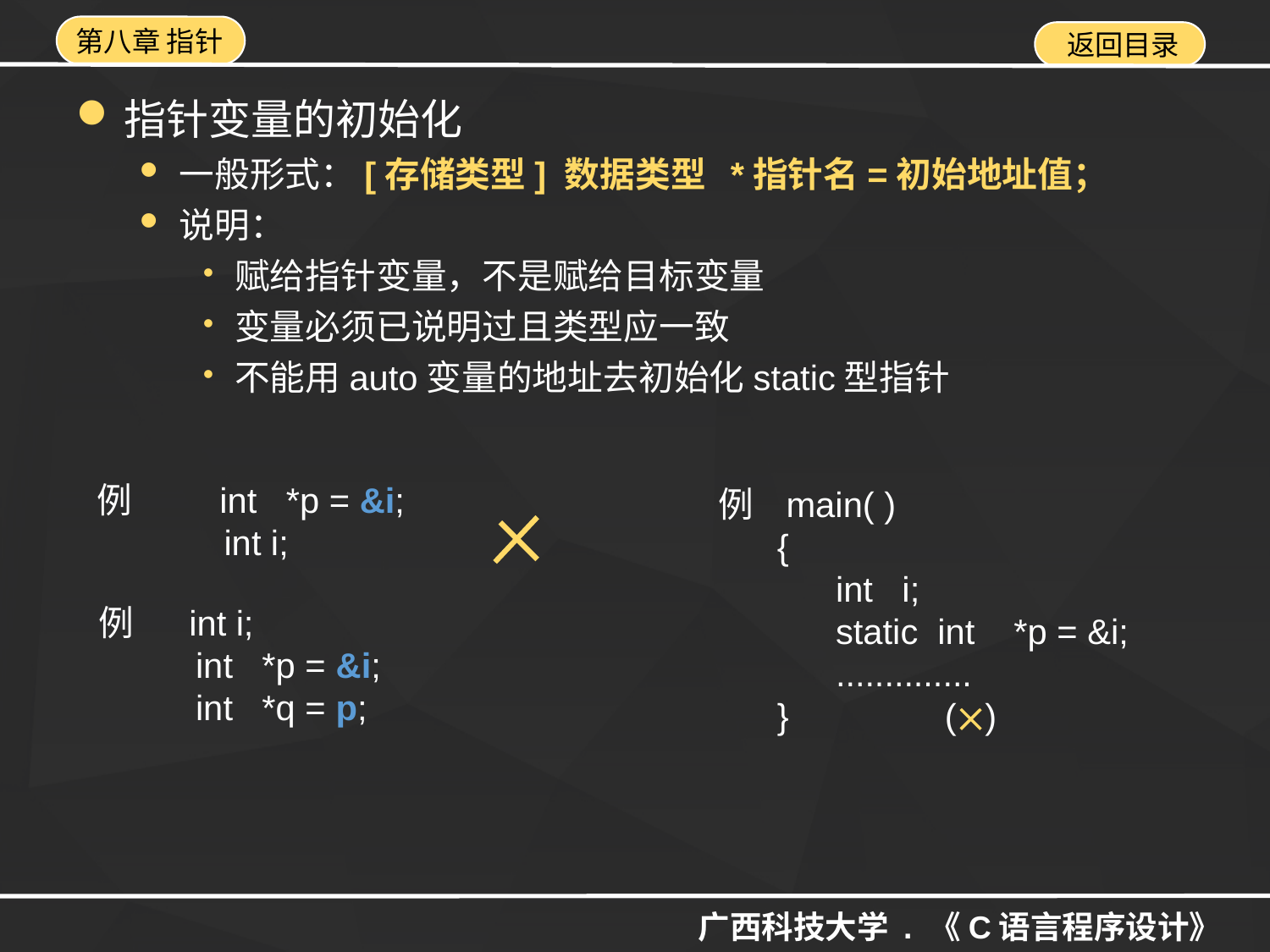

指针变量的初始化
一般形式：[存储类型] 数据类型  *指针名=初始地址值；
说明：
赋给指针变量，不是赋给目标变量
变量必须已说明过且类型应一致
不能用auto变量的地址去初始化static型指针
例          int   *p = &i;
             int i;

例   main( )
      {
            int   i;
            static  int    *p = &i;
            ..............
      }                (×)
例      int i;
          int   *p = &i;
          int   *q = p;